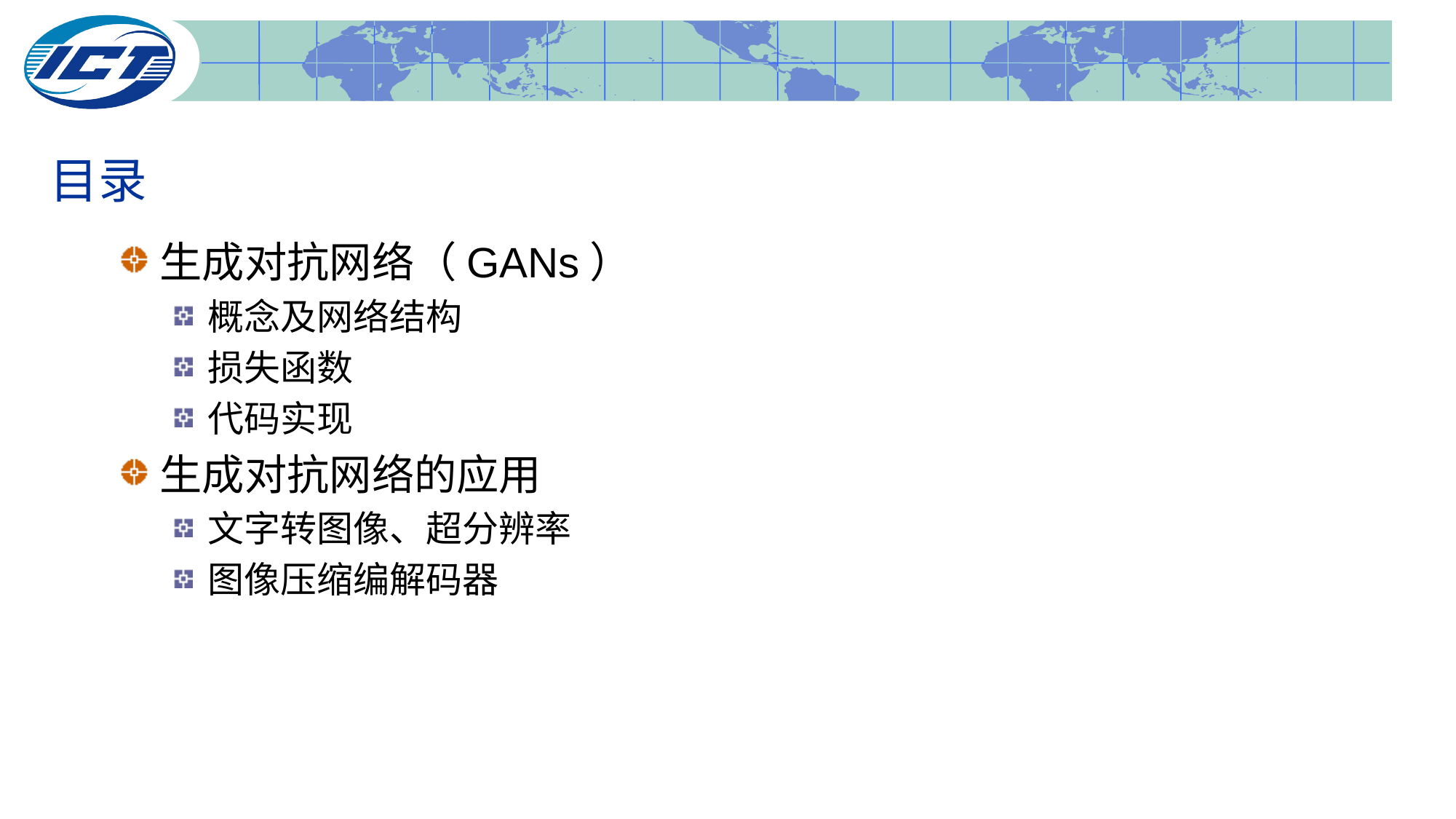

# 目录
生成对抗网络（GANs）
概念及网络结构
损失函数
代码实现
生成对抗网络的应用
文字转图像、超分辨率
图像压缩编解码器

2